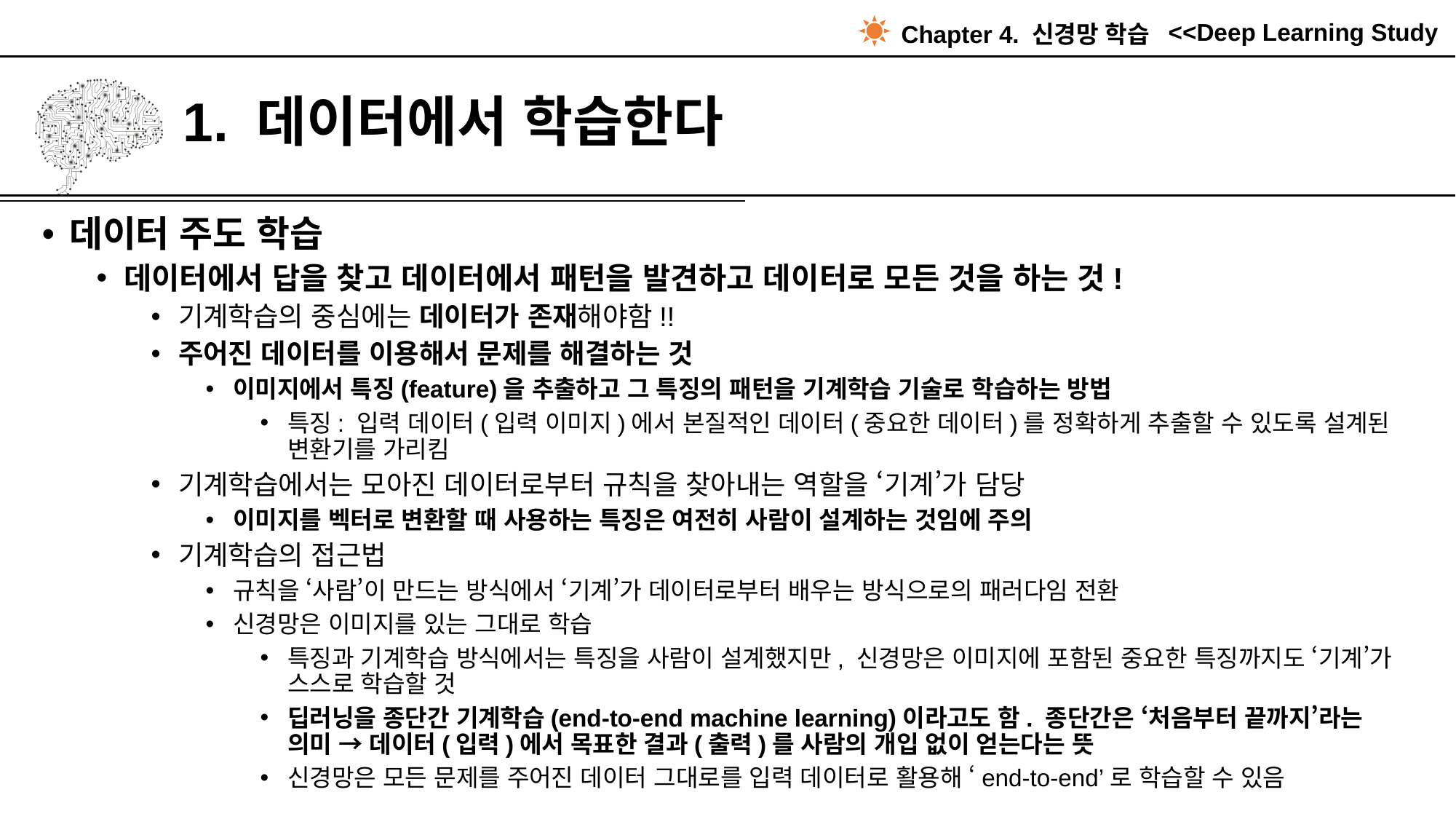

Chapter 4. 신경망 학습

# 1. 데이터에서 학습한다
데이터 주도 학습
데이터에서 답을 찾고 데이터에서 패턴을 발견하고 데이터로 모든 것을 하는 것!
기계학습의 중심에는 데이터가 존재해야함!!
주어진 데이터를 이용해서 문제를 해결하는 것
이미지에서 특징(feature)을 추출하고 그 특징의 패턴을 기계학습 기술로 학습하는 방법
특징: 입력 데이터(입력 이미지)에서 본질적인 데이터(중요한 데이터)를 정확하게 추출할 수 있도록 설계된 변환기를 가리킴
기계학습에서는 모아진 데이터로부터 규칙을 찾아내는 역할을 ‘기계’가 담당
이미지를 벡터로 변환할 때 사용하는 특징은 여전히 사람이 설계하는 것임에 주의
기계학습의 접근법
규칙을 ‘사람’이 만드는 방식에서 ‘기계’가 데이터로부터 배우는 방식으로의 패러다임 전환
신경망은 이미지를 있는 그대로 학습
특징과 기계학습 방식에서는 특징을 사람이 설계했지만, 신경망은 이미지에 포함된 중요한 특징까지도 ‘기계’가 스스로 학습할 것
딥러닝을 종단간 기계학습(end-to-end machine learning)이라고도 함. 종단간은 ‘처음부터 끝까지’라는 의미 → 데이터(입력)에서 목표한 결과(출력)를 사람의 개입 없이 얻는다는 뜻
신경망은 모든 문제를 주어진 데이터 그대로를 입력 데이터로 활용해 ‘end-to-end’로 학습할 수 있음